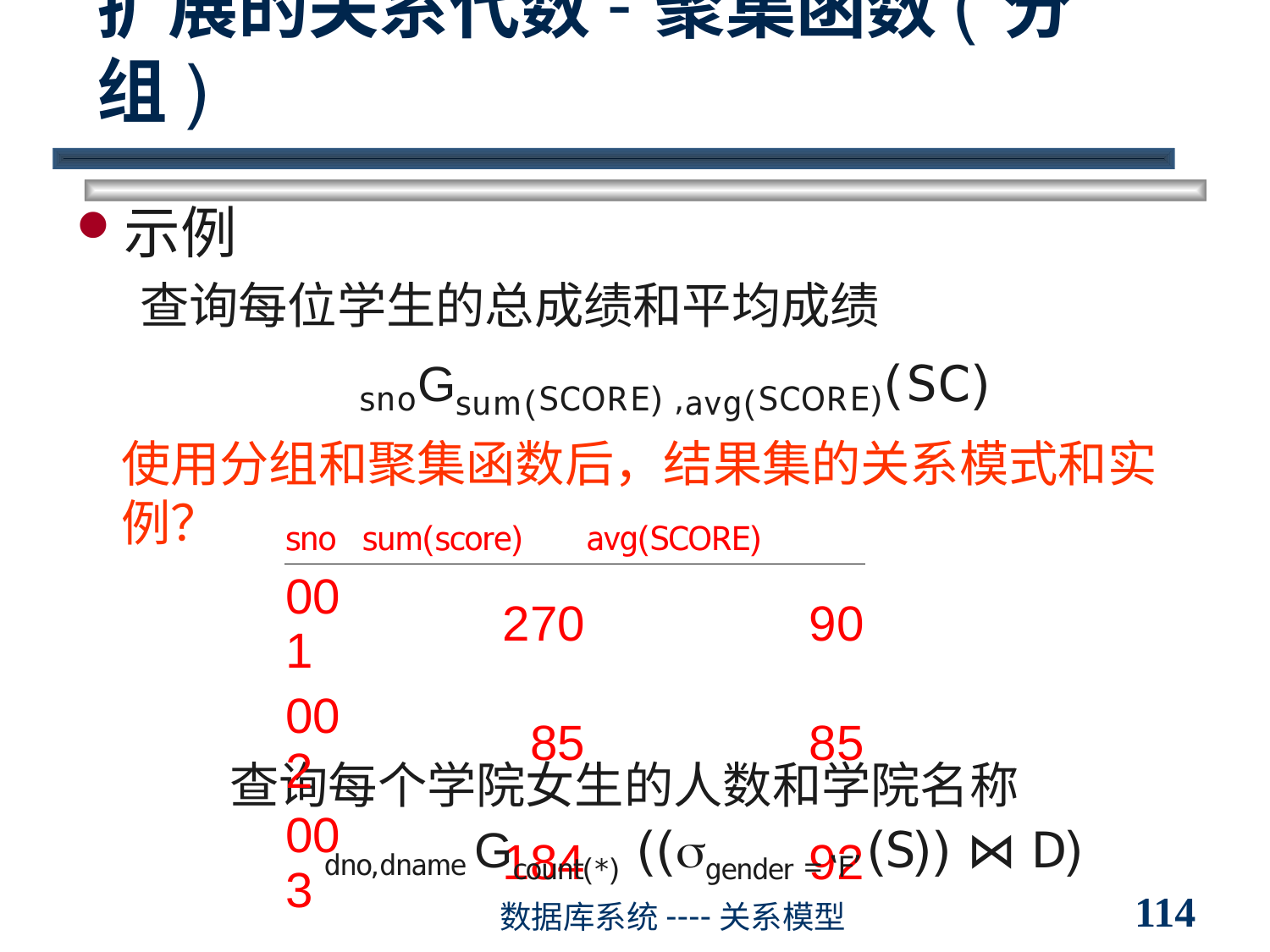

# 扩展的关系代数-聚集函数(分组)
示例
查询每位学生的总成绩和平均成绩
snoGsum(SCORE) ,avg(SCORE)(SC)

使用分组和聚集函数后，结果集的关系模式和实例？
| sno | sum(score) | avg(SCORE) |
| --- | --- | --- |
| 001 | 270 | 90 |
| 002 | 85 | 85 |
| 003 | 184 | 92 |
查询每个学院女生的人数和学院名称
dno,dname Gcount(*)  ((σgender = ‘F’ (S)) ⋈ D)
114
数据库系统----关系模型